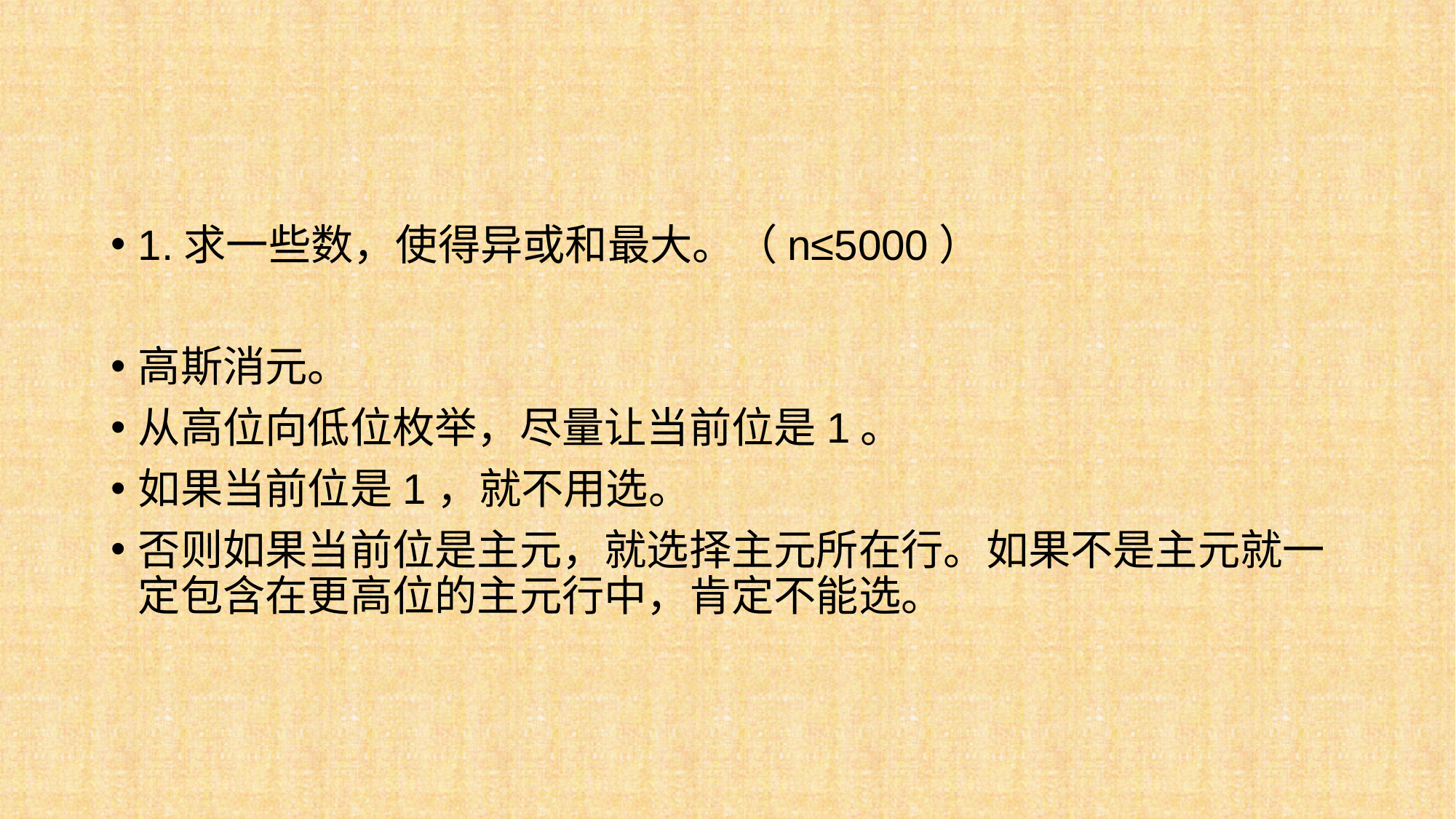

#
1.求一些数，使得异或和最大。（n≤5000）

高斯消元。
从高位向低位枚举，尽量让当前位是1。
如果当前位是1，就不用选。
否则如果当前位是主元，就选择主元所在行。如果不是主元就一定包含在更高位的主元行中，肯定不能选。